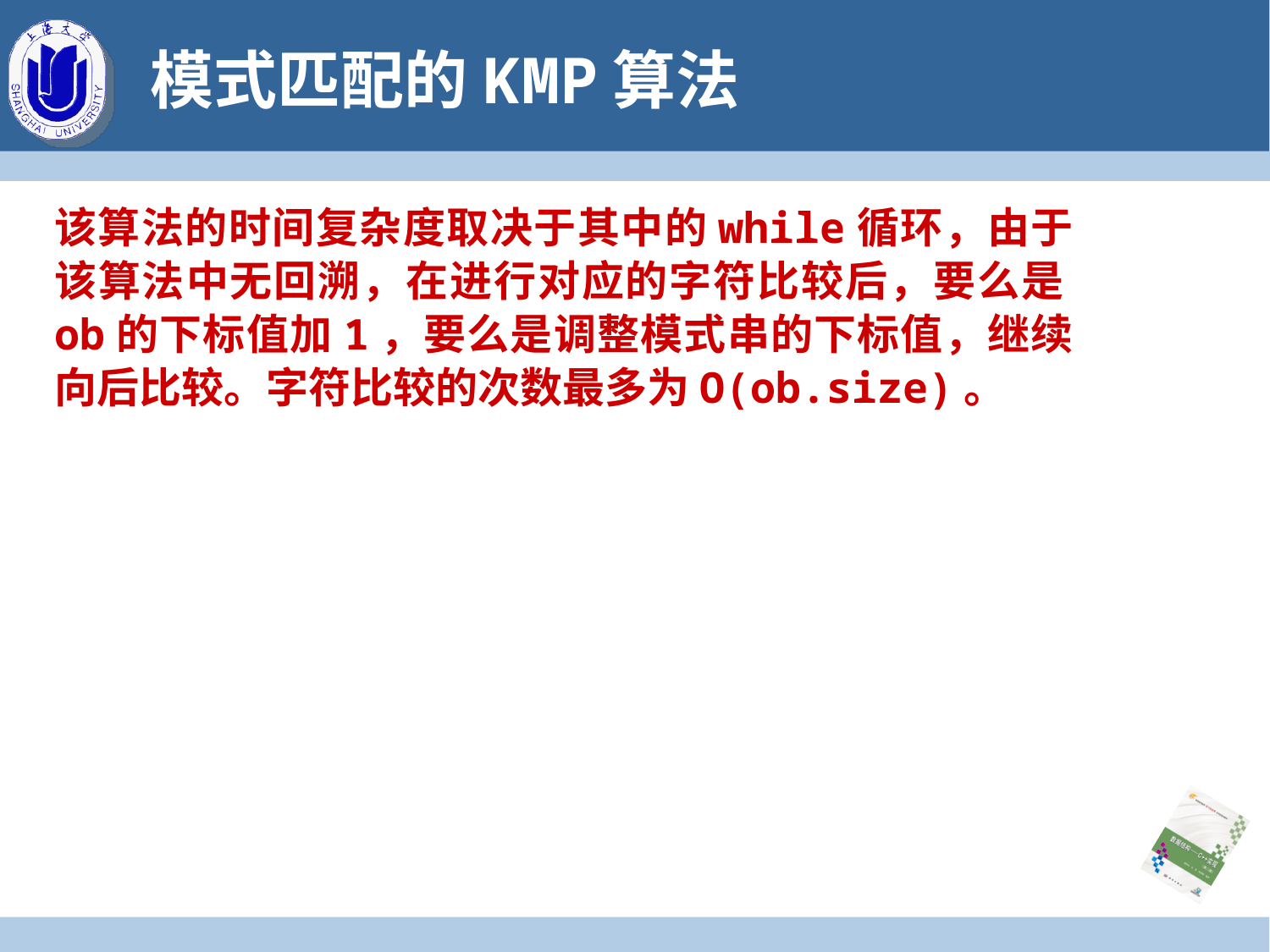

# 模式匹配的KMP算法
该算法的时间复杂度取决于其中的while循环，由于该算法中无回溯，在进行对应的字符比较后，要么是ob的下标值加1，要么是调整模式串的下标值，继续向后比较。字符比较的次数最多为O(ob.size)。